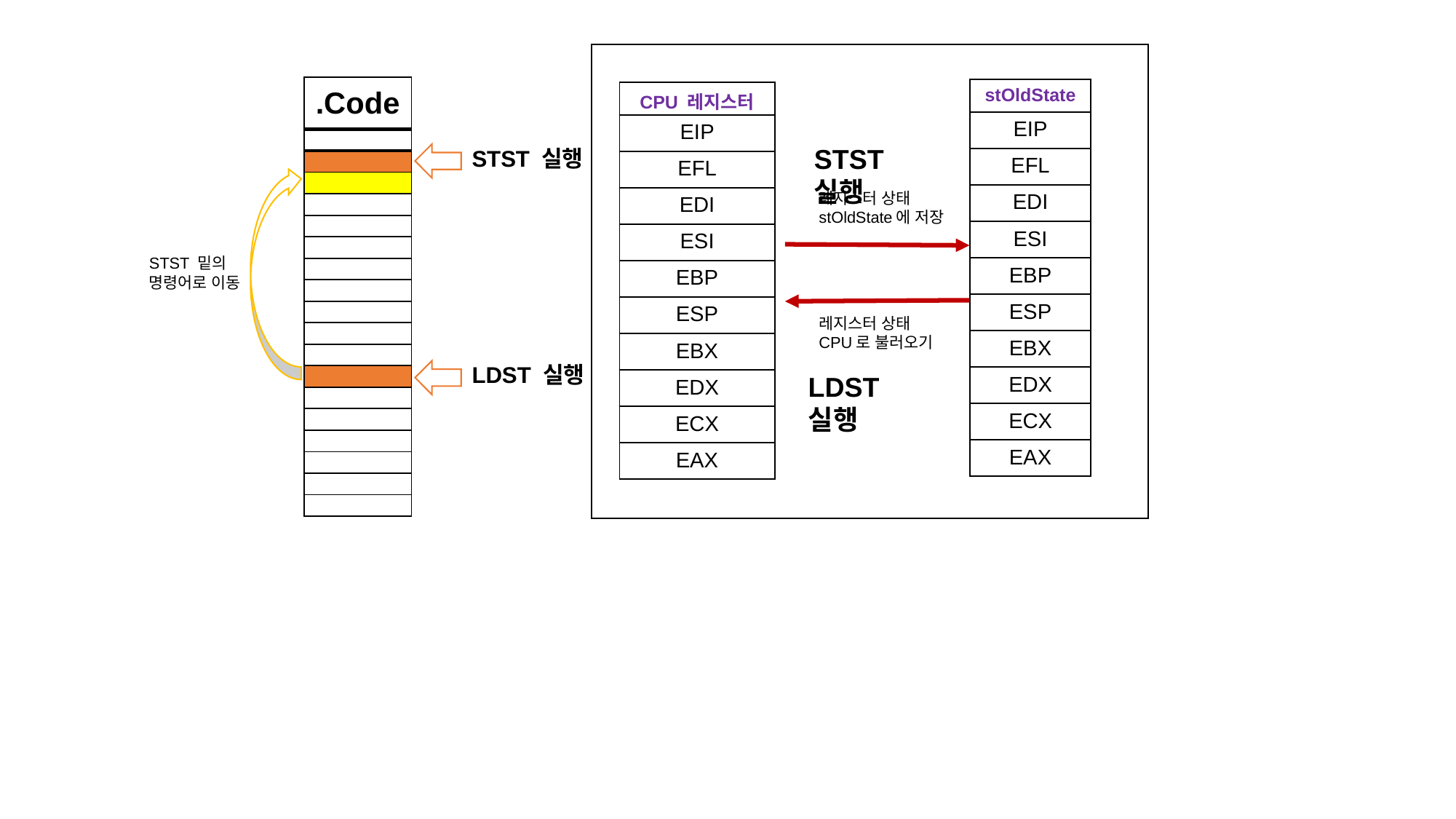

| .Code |
| --- |
|  |
|  |
|  |
|  |
|  |
|  |
|  |
|  |
|  |
|  |
|  |
|  |
|  |
|  |
|  |
|  |
|  |
|  |
| stOldState |
| --- |
| EIP |
| EFL |
| EDI |
| ESI |
| EBP |
| ESP |
| EBX |
| EDX |
| ECX |
| EAX |
| CPU 레지스터 |
| --- |
| EIP |
| EFL |
| EDI |
| ESI |
| EBP |
| ESP |
| EBX |
| EDX |
| ECX |
| EAX |
STST 실행
STST 실행

레지스터 상태
stOldState에 저장
STST 밑의
명령어로 이동
레지스터 상태
CPU로 불러오기
LDST 실행

LDST 실행